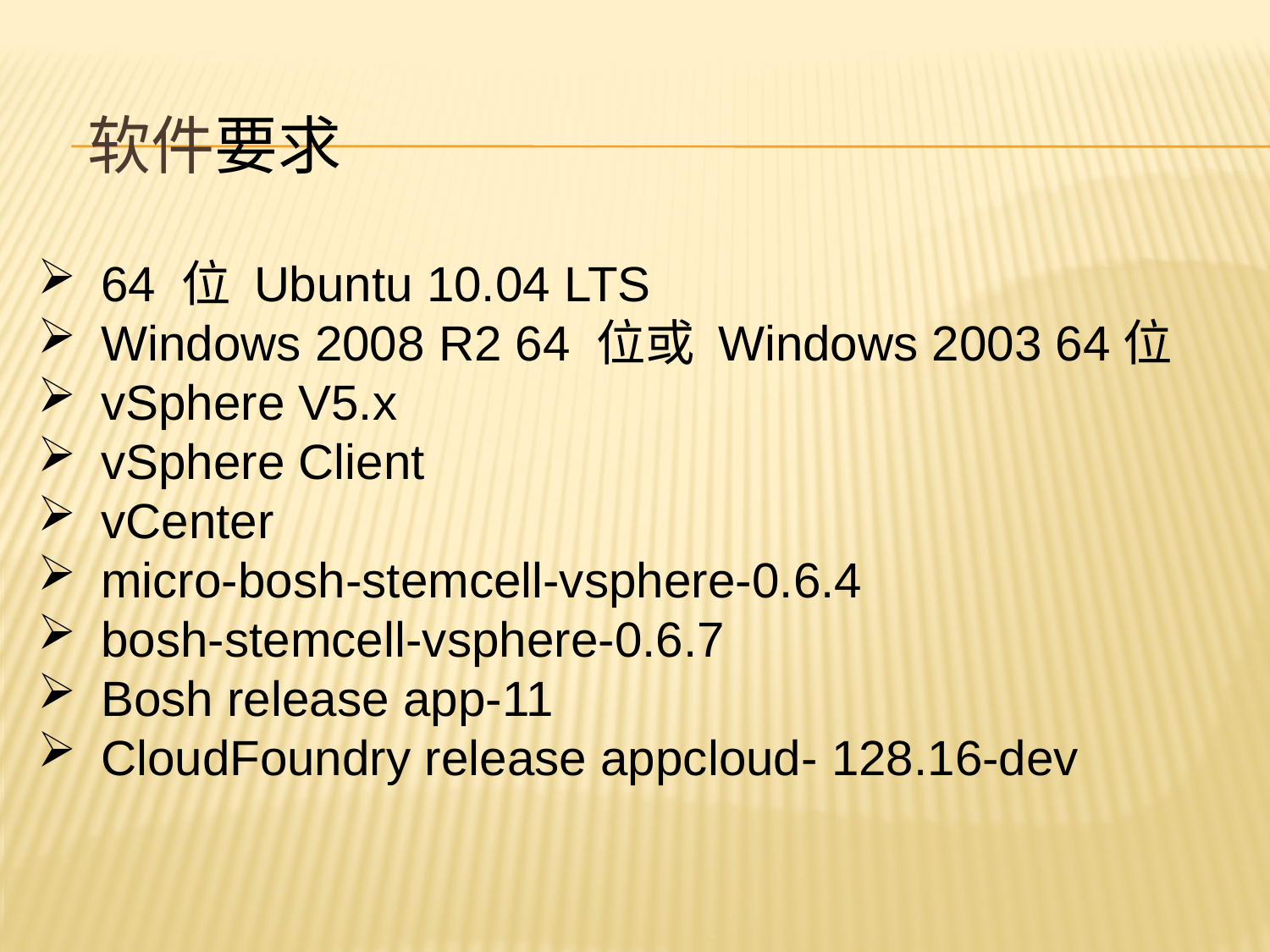

# 软件要求
64 位 Ubuntu 10.04 LTS
Windows 2008 R2 64 位或 Windows 2003 64位
vSphere V5.x
vSphere Client
vCenter
micro-bosh-stemcell-vsphere-0.6.4
bosh-stemcell-vsphere-0.6.7
Bosh release app-11
CloudFoundry release appcloud- 128.16-dev